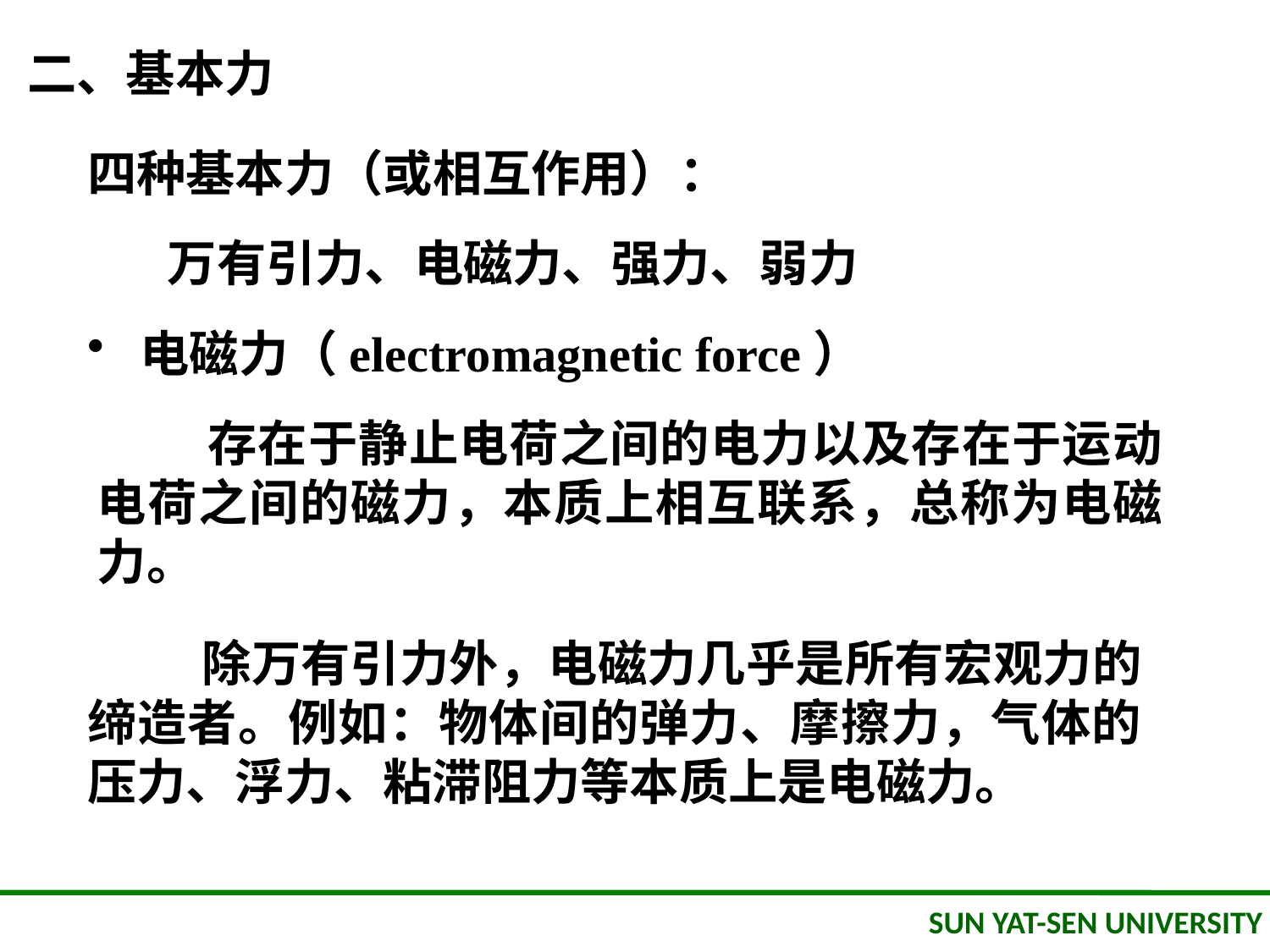

二、基本力
四种基本力（或相互作用）：
万有引力、电磁力、强力、弱力
 电磁力（electromagnetic force）
        存在于静止电荷之间的电力以及存在于运动电荷之间的磁力，本质上相互联系，总称为电磁力。
         除万有引力外，电磁力几乎是所有宏观力的缔造者。例如：物体间的弹力、摩擦力，气体的压力、浮力、粘滞阻力等本质上是电磁力。